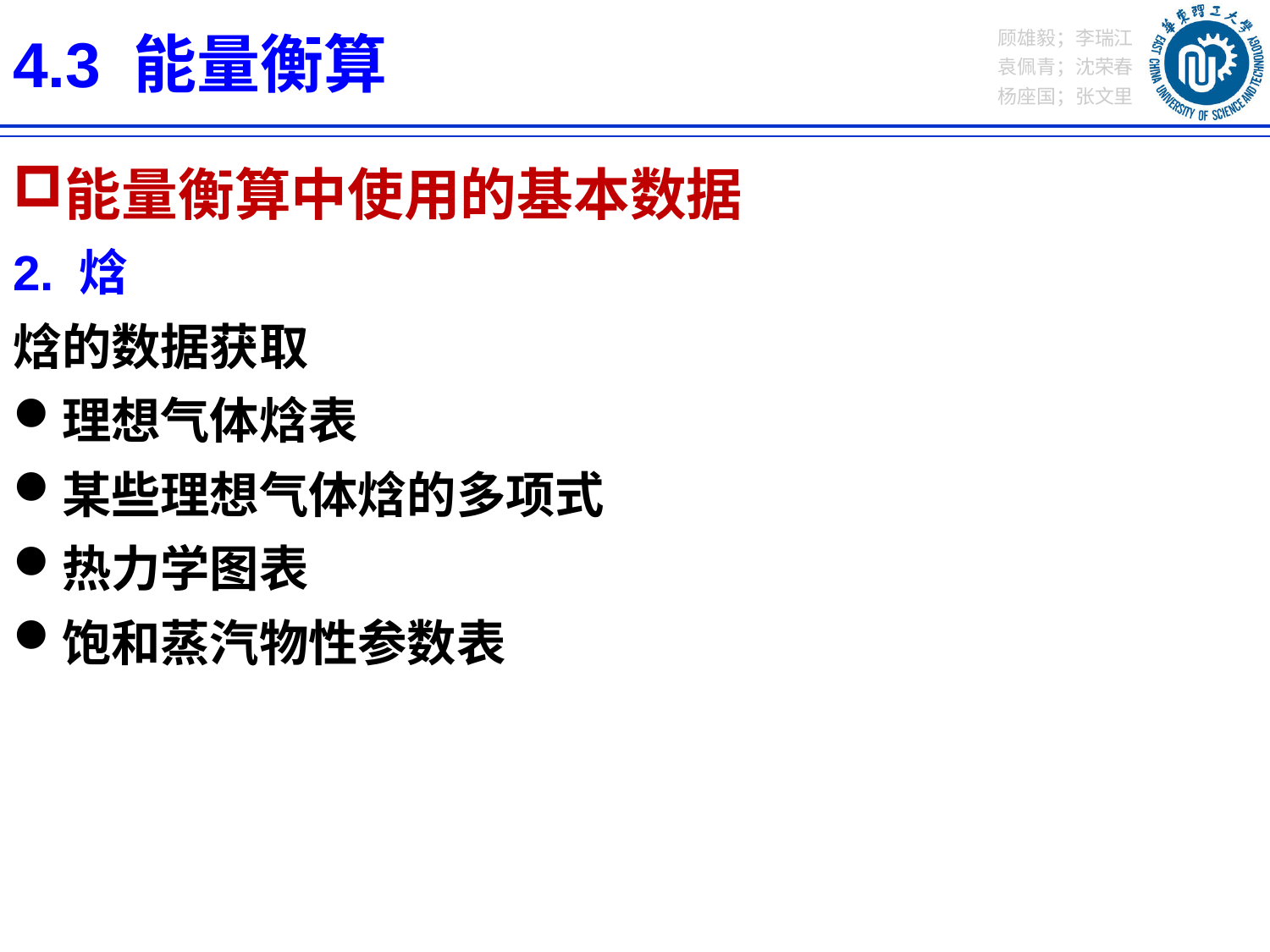

4.3 能量衡算
能量衡算中使用的基本数据
2. 焓
焓的数据获取
理想气体焓表
某些理想气体焓的多项式
热力学图表
饱和蒸汽物性参数表